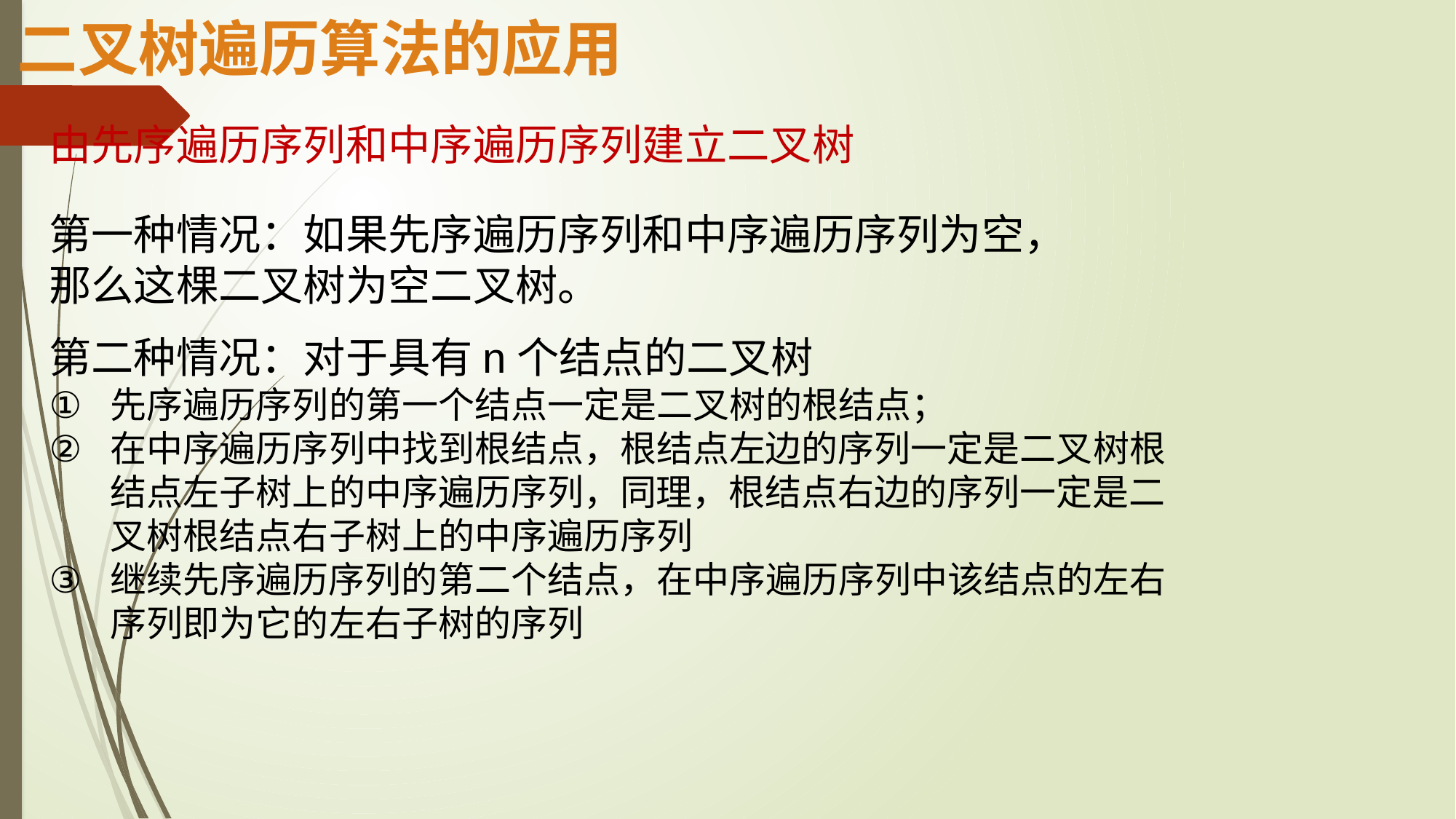

二叉树遍历算法的应用
由先序遍历序列和中序遍历序列建立二叉树
第一种情况：如果先序遍历序列和中序遍历序列为空，那么这棵二叉树为空二叉树。
第二种情况：对于具有n个结点的二叉树
先序遍历序列的第一个结点一定是二叉树的根结点；
在中序遍历序列中找到根结点，根结点左边的序列一定是二叉树根结点左子树上的中序遍历序列，同理，根结点右边的序列一定是二叉树根结点右子树上的中序遍历序列
继续先序遍历序列的第二个结点，在中序遍历序列中该结点的左右序列即为它的左右子树的序列